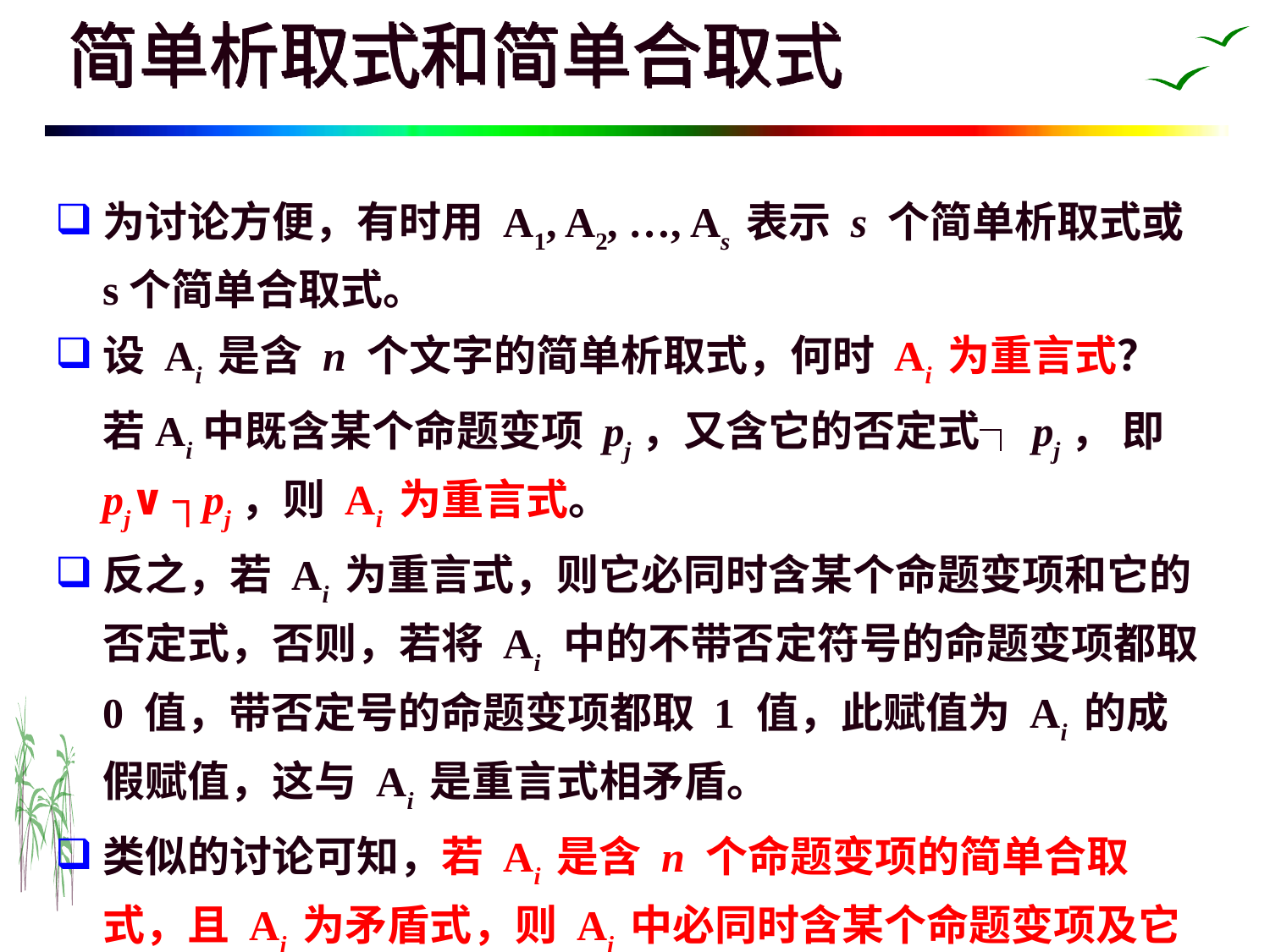

# 简单析取式和简单合取式
为讨论方便，有时用 A1, A2, …, As 表示 s 个简单析取式或 s个简单合取式。
设 Ai 是含 n 个文字的简单析取式，何时 Ai 为重言式？
	若Ai中既含某个命题变项 pj，又含它的否定式┐pj， 即pj∨┐pj，则 Ai 为重言式。
反之，若 Ai 为重言式，则它必同时含某个命题变项和它的否定式，否则，若将 Ai  中的不带否定符号的命题变项都取0 值，带否定号的命题变项都取 1 值，此赋值为 Ai 的成假赋值，这与 Ai 是重言式相矛盾。
类似的讨论可知，若 Ai 是含 n 个命题变项的简单合取式，且 Ai 为矛盾式，则 Ai 中必同时含某个命题变项及它的否定式，反之亦然。